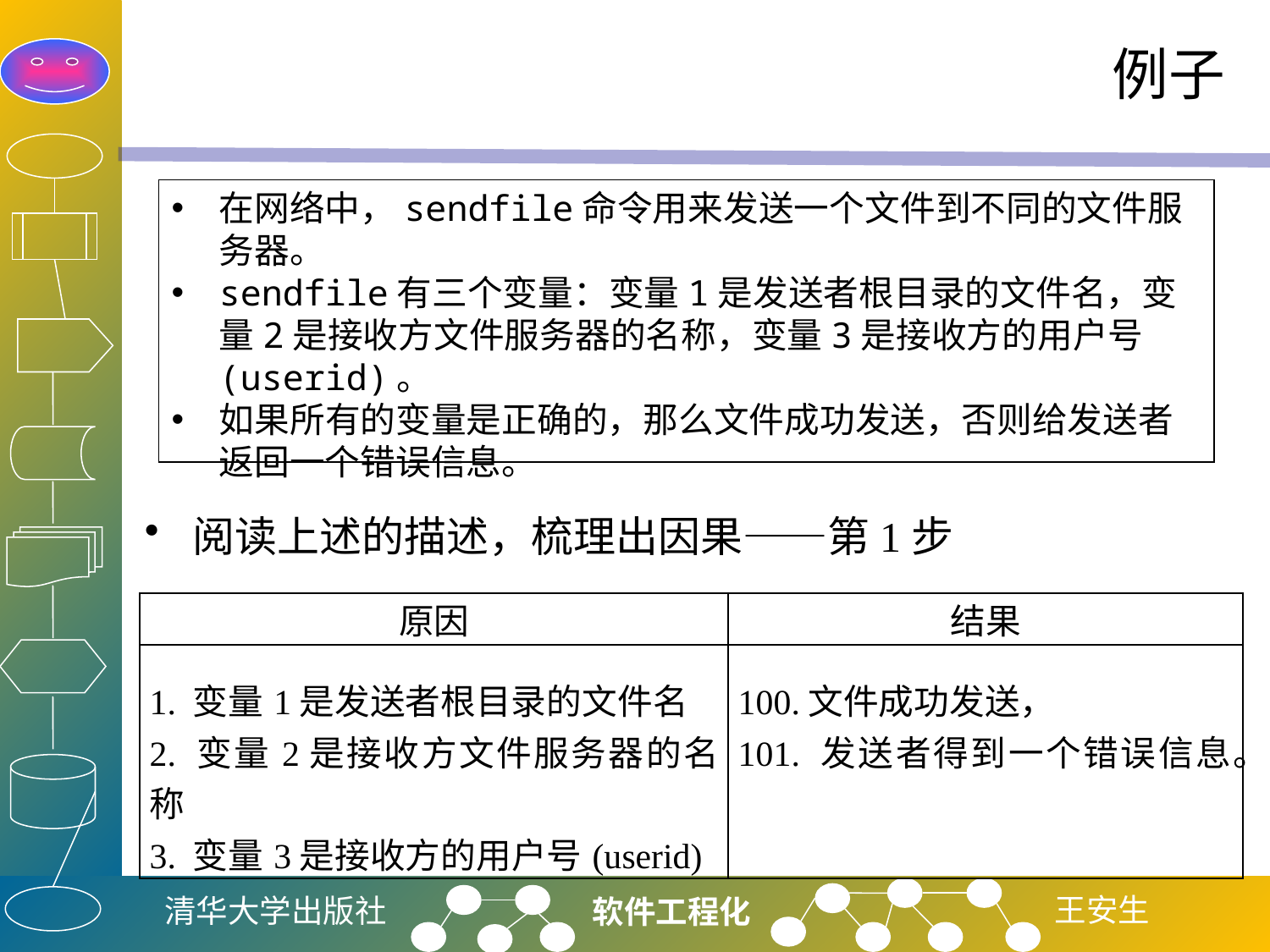

# 例子
在网络中，sendfile命令用来发送一个文件到不同的文件服务器。
sendfile有三个变量：变量1是发送者根目录的文件名，变量2是接收方文件服务器的名称，变量3是接收方的用户号(userid)。
如果所有的变量是正确的，那么文件成功发送，否则给发送者返回一个错误信息。
阅读上述的描述，梳理出因果——第1步
| 原因 | 结果 |
| --- | --- |
| 1. 变量1是发送者根目录的文件名 2. 变量2是接收方文件服务器的名称 3. 变量3是接收方的用户号(userid) | 100.文件成功发送， 101. 发送者得到一个错误信息。 |